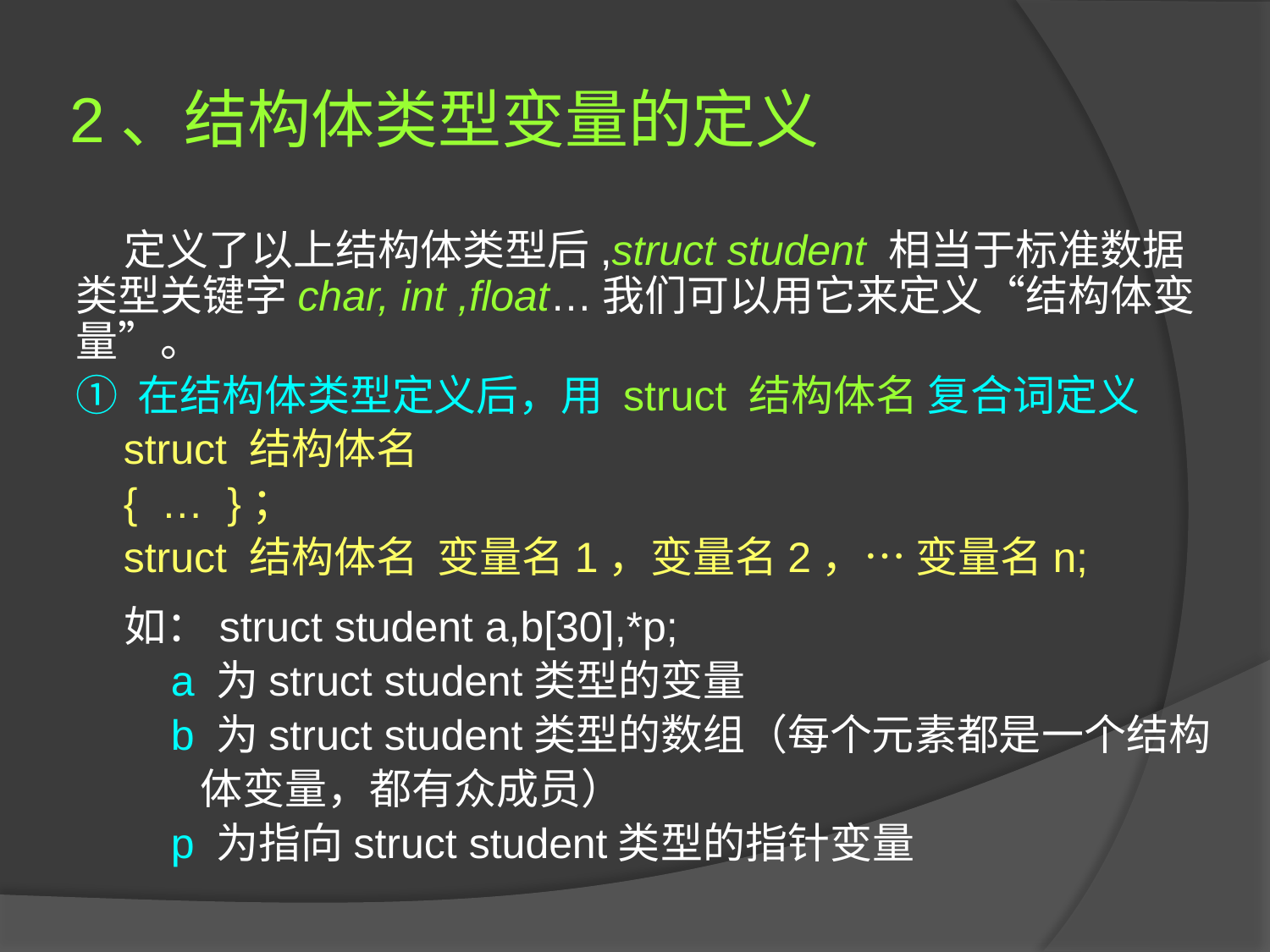

# 2、结构体类型变量的定义
    定义了以上结构体类型后,struct student 相当于标准数据类型关键字char, int ,float…我们可以用它来定义“结构体变量”。
① 在结构体类型定义后，用 struct 结构体名 复合词定义
    struct 结构体名
    {  …  }；
    struct 结构体名  变量名1，变量名2，… 变量名n;
    如：struct student a,b[30],*p;
        a 为struct student类型的变量
        b 为struct student类型的数组（每个元素都是一个结构
            体变量，都有众成员）
        p 为指向struct student类型的指针变量